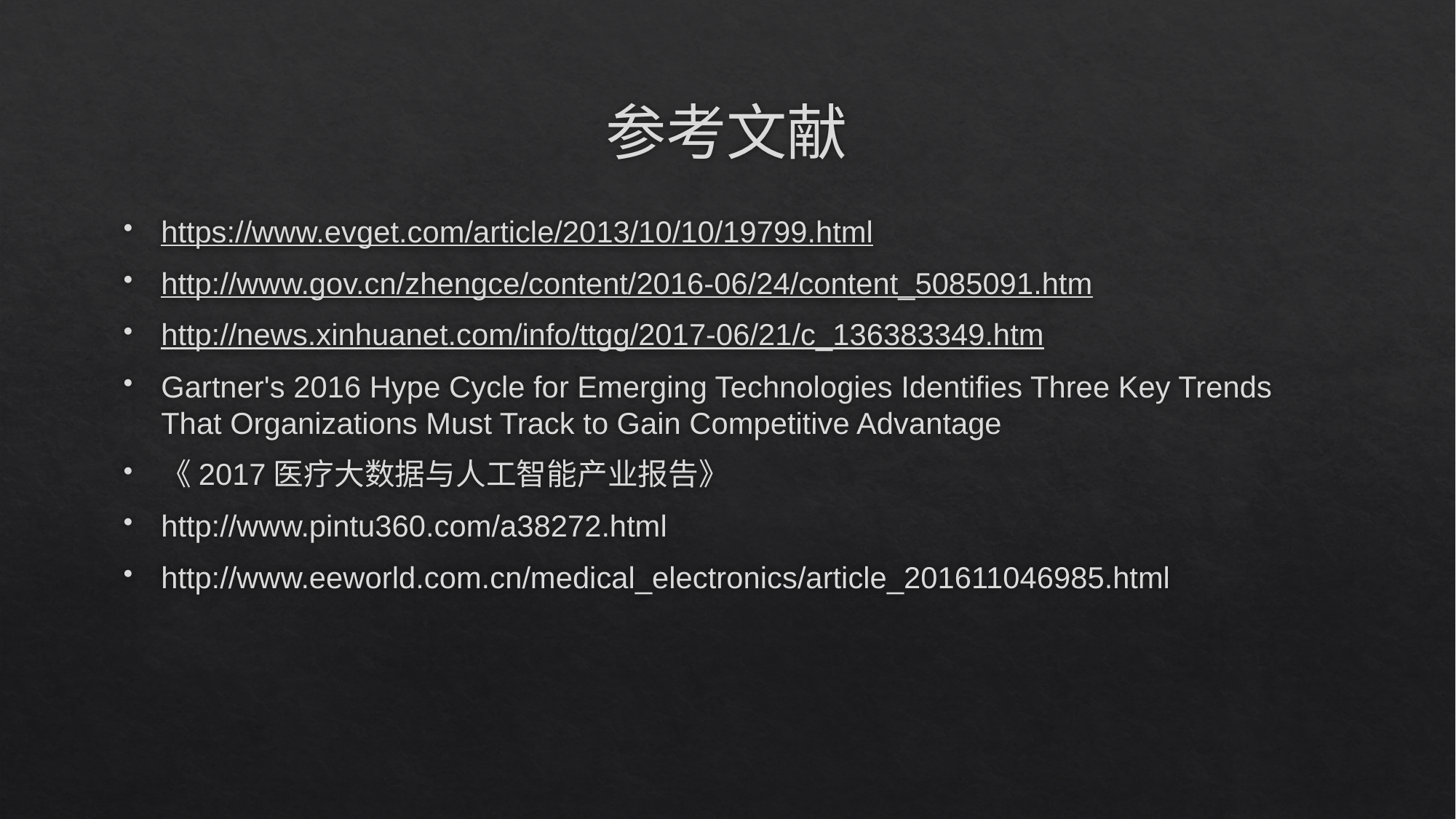

# 参考文献
https://www.evget.com/article/2013/10/10/19799.html
http://www.gov.cn/zhengce/content/2016-06/24/content_5085091.htm
http://news.xinhuanet.com/info/ttgg/2017-06/21/c_136383349.htm
Gartner's 2016 Hype Cycle for Emerging Technologies Identifies Three Key Trends That Organizations Must Track to Gain Competitive Advantage
《2017医疗大数据与人工智能产业报告》
http://www.pintu360.com/a38272.html
http://www.eeworld.com.cn/medical_electronics/article_201611046985.html